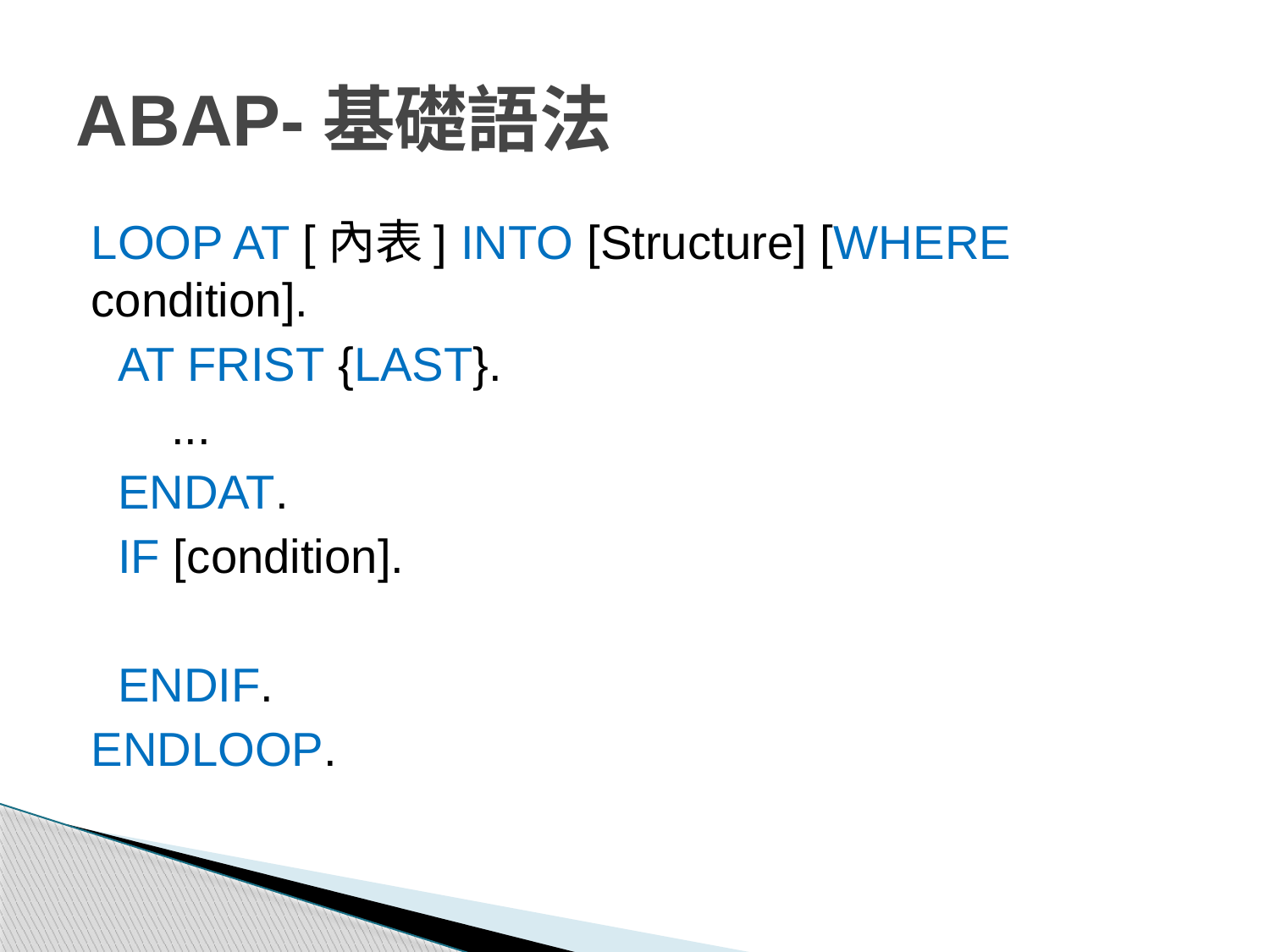

# ABAP-基礎語法
LOOP AT [內表] INTO [Structure] [WHERE condition].
  AT FRIST {LAST}.
      ...
  ENDAT.
  IF [condition].

  ENDIF.
ENDLOOP.